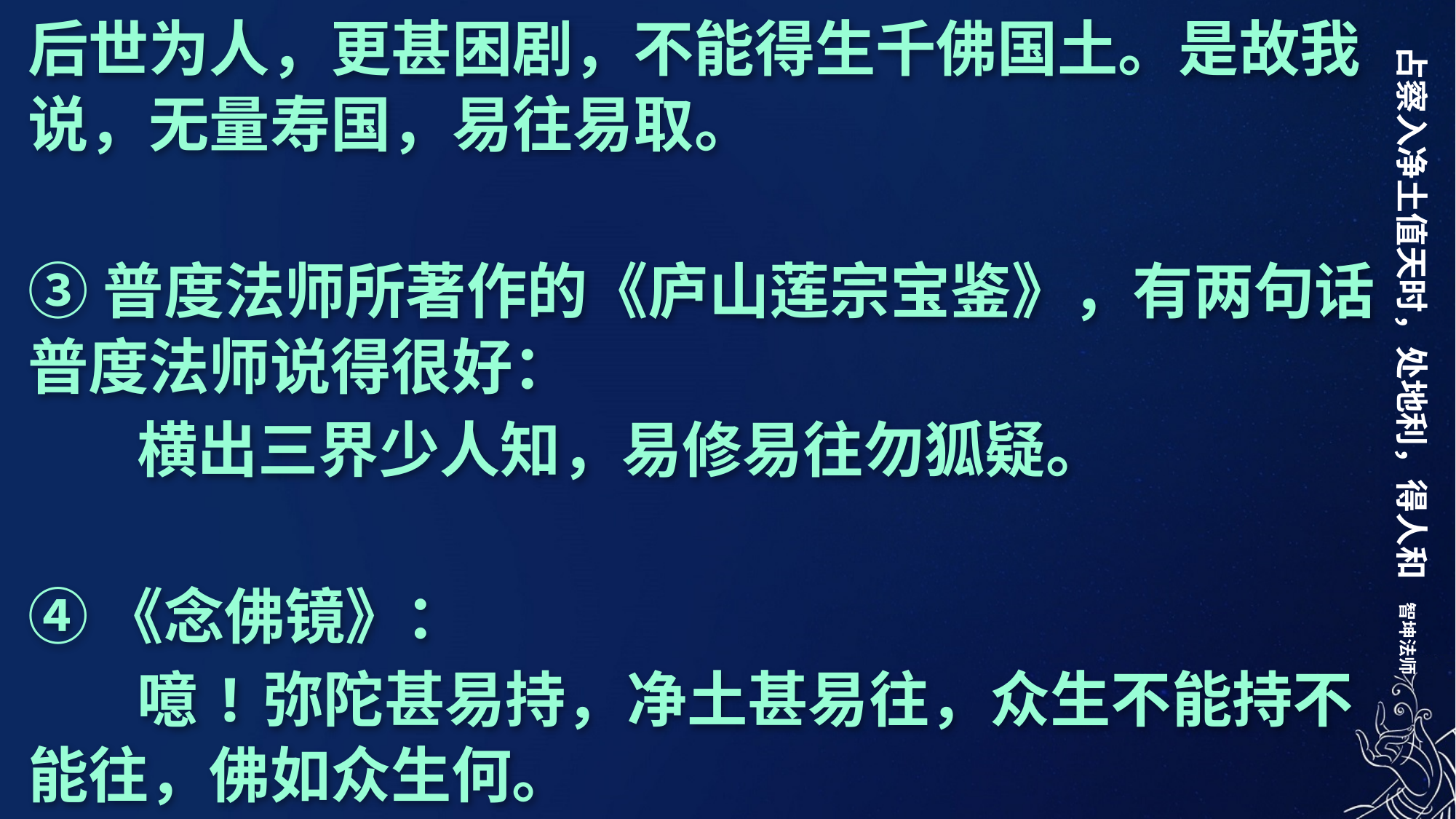

后世为人，更甚困剧，不能得生千佛国土。是故我说，无量寿国，易往易取。

③普度法师所著作的《庐山莲宗宝鉴》，有两句话普度法师说得很好：
	横出三界少人知，易修易往勿狐疑。

④《念佛镜》：
	噫!弥陀甚易持，净土甚易往，众生不能持不能往，佛如众生何。